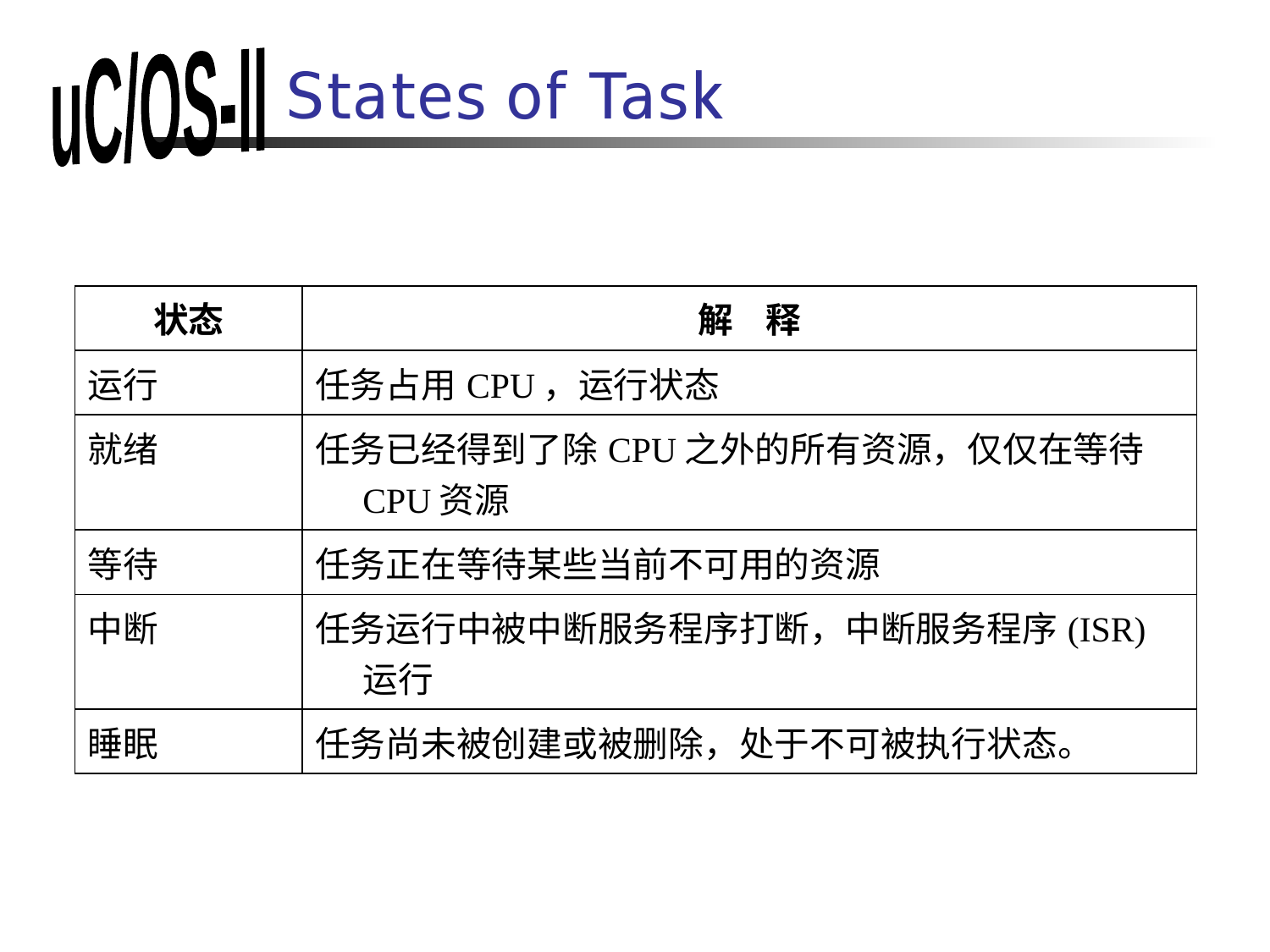

# States of Task
| 状态 | 解 释 |
| --- | --- |
| 运行 | 任务占用CPU，运行状态 |
| 就绪 | 任务已经得到了除CPU之外的所有资源，仅仅在等待CPU资源 |
| 等待 | 任务正在等待某些当前不可用的资源 |
| 中断 | 任务运行中被中断服务程序打断，中断服务程序(ISR)运行 |
| 睡眠 | 任务尚未被创建或被删除，处于不可被执行状态。 |